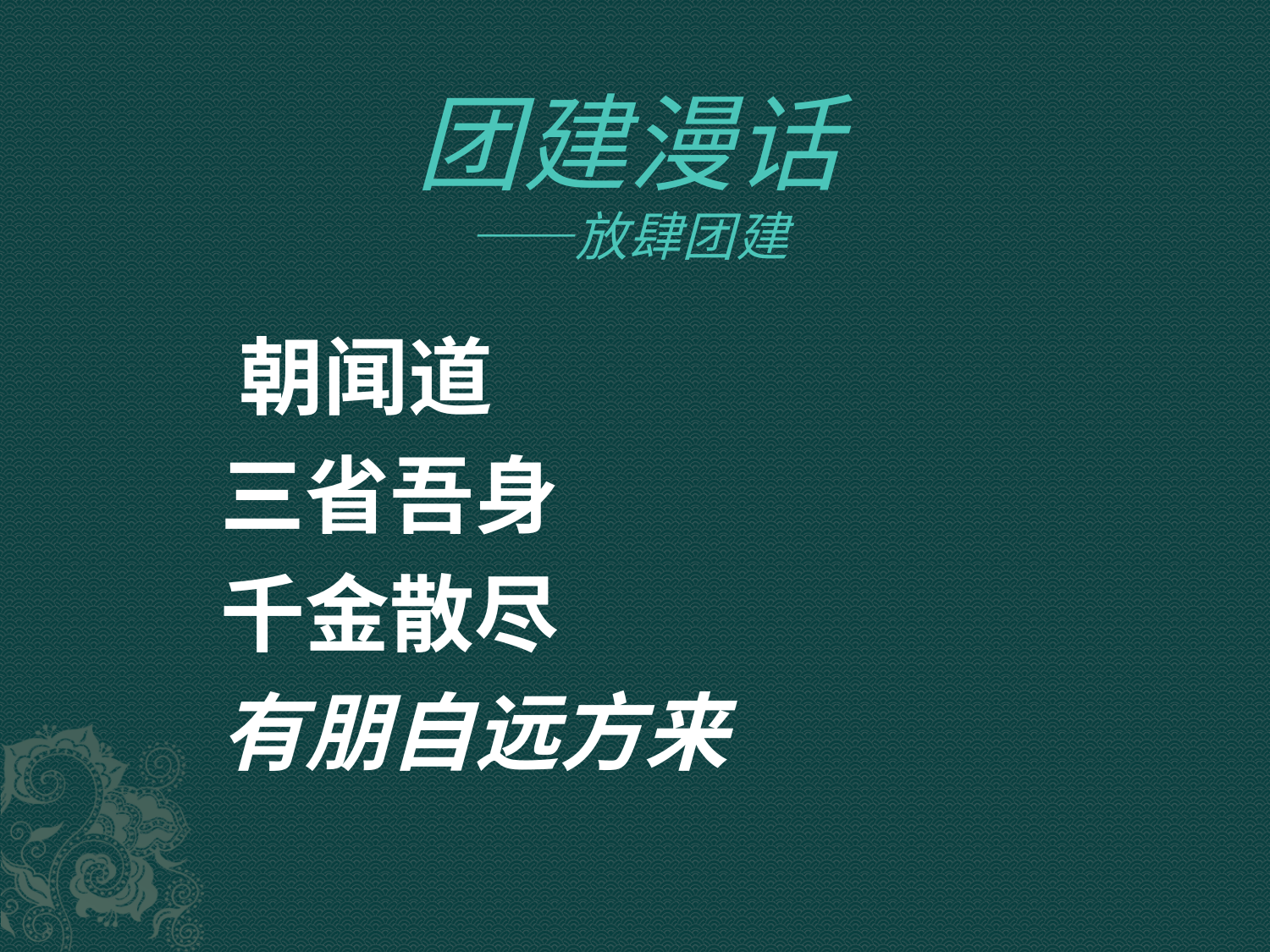

# 团建漫话 ——放肆团建
  朝闻道
 三省吾身
 千金散尽
 有朋自远方来